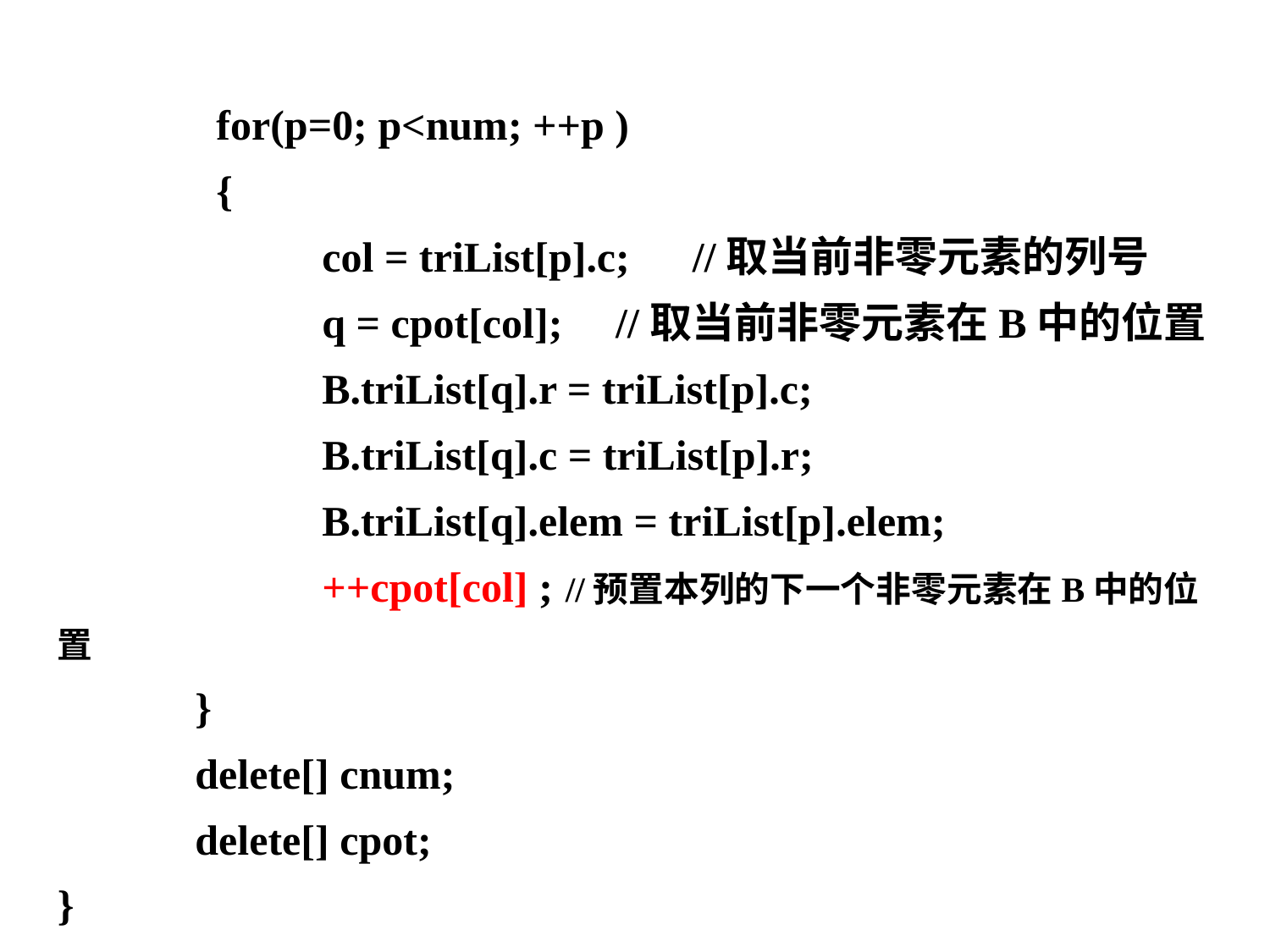

for(p=0; p<num; ++p )
               {
		 col = triList[p].c;  	//取当前非零元素的列号
		 q = cpot[col];     //取当前非零元素在B中的位置
		 B.triList[q].r = triList[p].c;
		 B.triList[q].c = triList[p].r;
		 B.triList[q].elem = triList[p].elem;
		 ++cpot[col] ; 	//预置本列的下一个非零元素在B中的位置
	 }
	 delete[] cnum;
	 delete[] cpot;
}